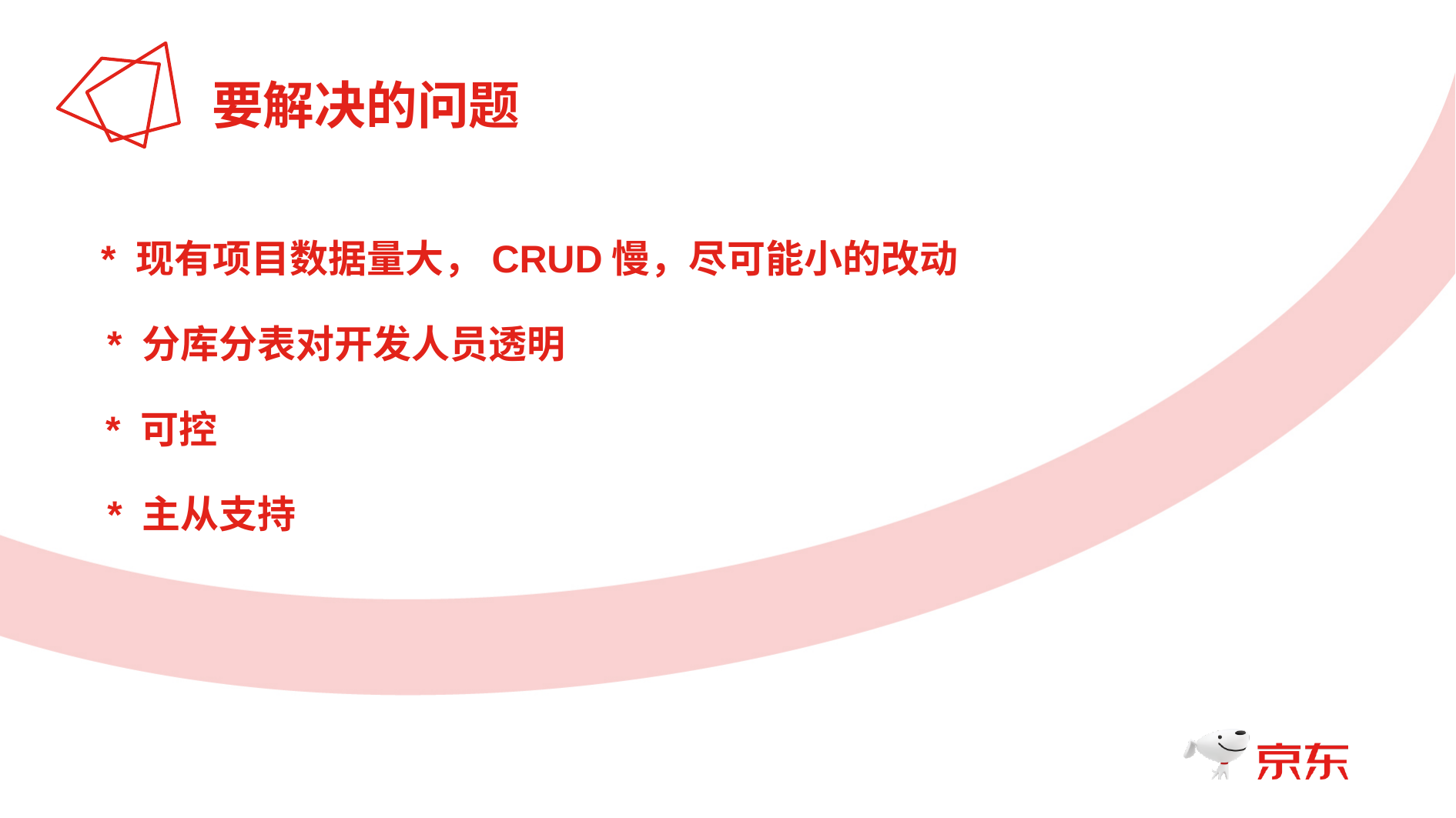

要解决的问题
* 现有项目数据量大，CRUD慢，尽可能小的改动
* 分库分表对开发人员透明
* 可控
* 主从支持